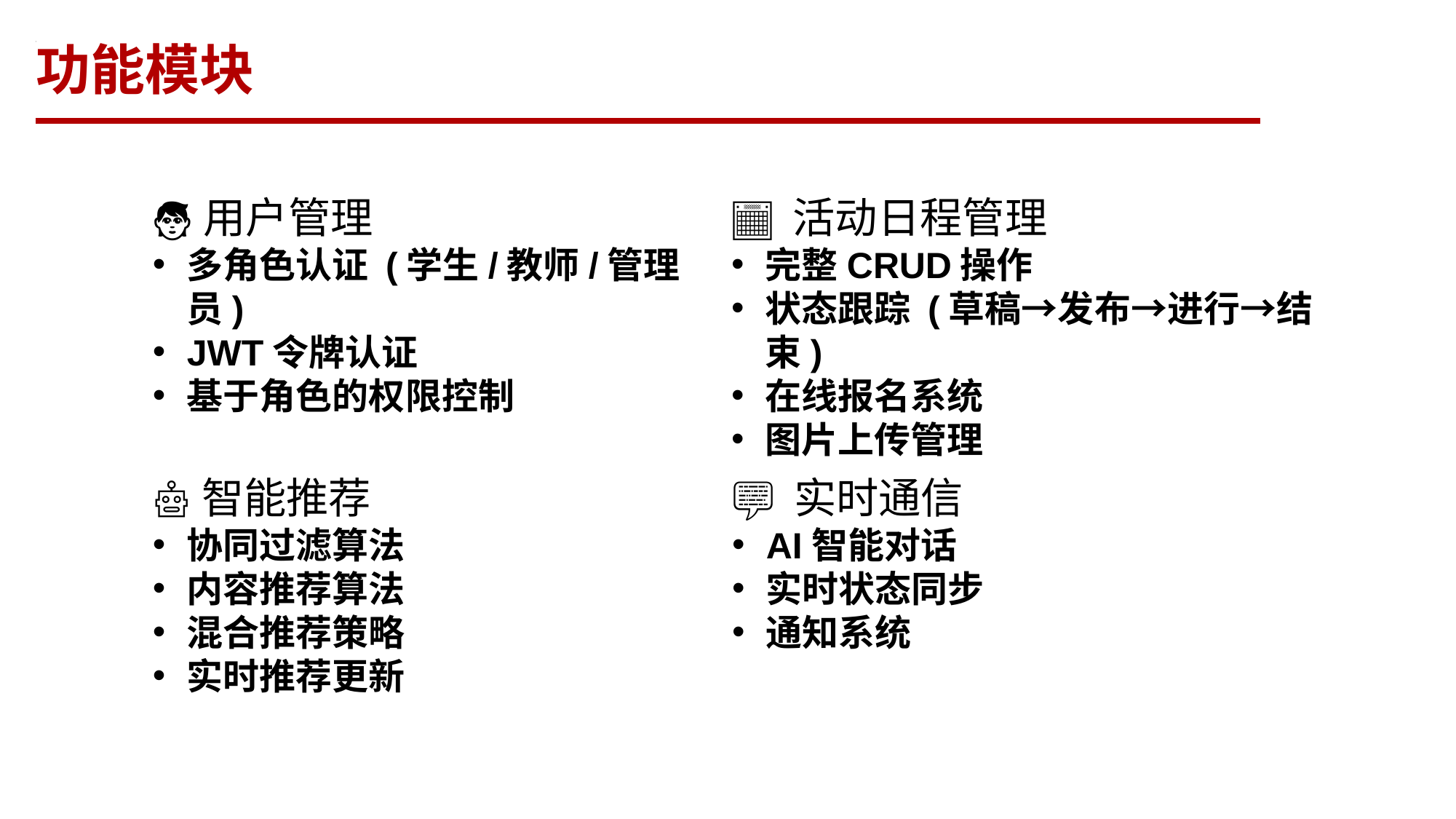

功能模块
T

🧑用户管理
多角色认证 (学生/教师/管理员)
JWT令牌认证
基于角色的权限控制
📅 活动日程管理
完整CRUD操作
状态跟踪 (草稿→发布→进行→结束)
在线报名系统
图片上传管理
🤖智能推荐
协同过滤算法
内容推荐算法
混合推荐策略
实时推荐更新
💬 实时通信
AI智能对话
实时状态同步
通知系统